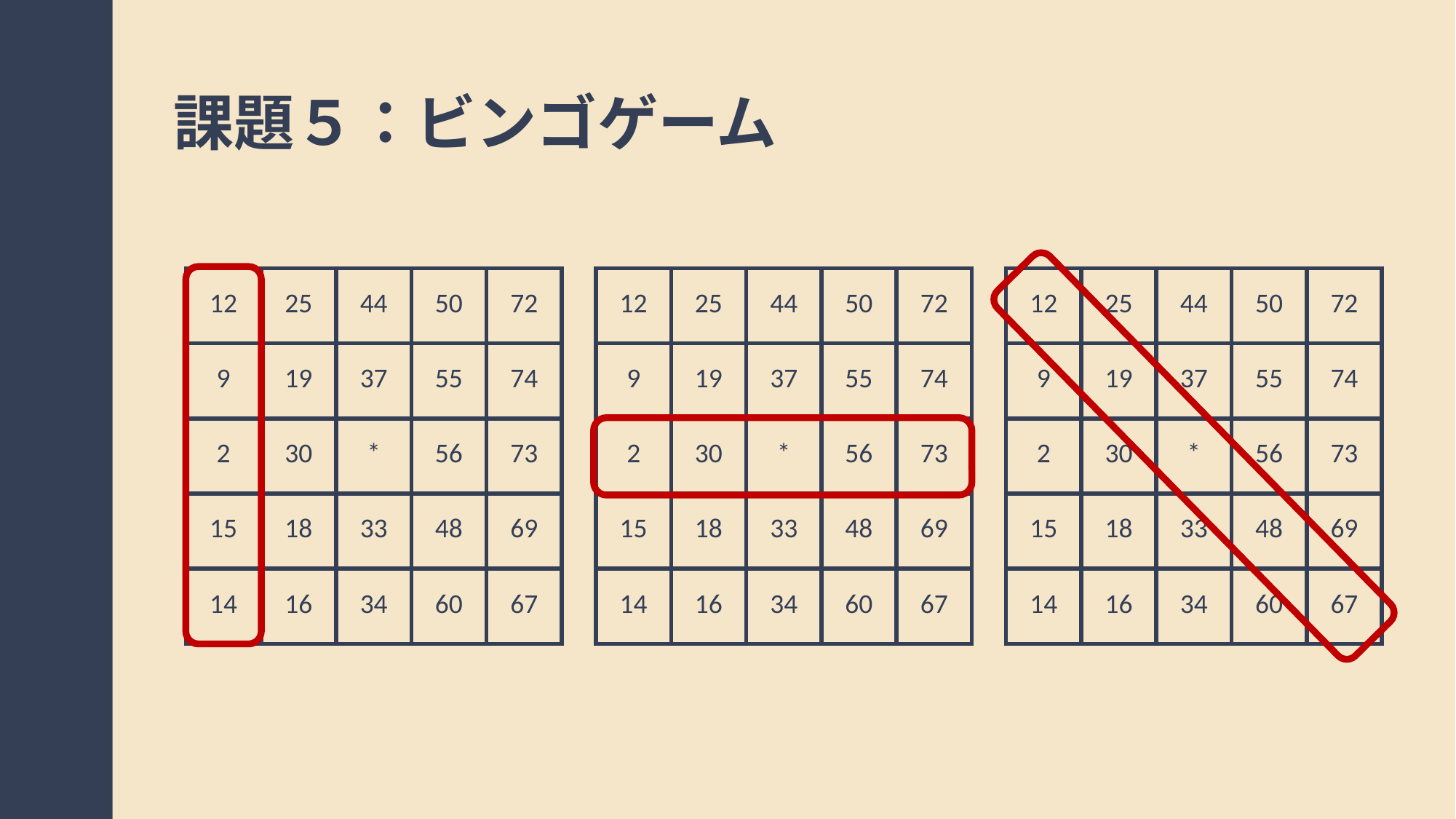

課題５：ビンゴゲーム

| 12 | 25 | 44 | 50 | 72 |
| --- | --- | --- | --- | --- |
| 9 | 19 | 37 | 55 | 74 |
| 2 | 30 | \* | 56 | 73 |
| 15 | 18 | 33 | 48 | 69 |
| 14 | 16 | 34 | 60 | 67 |
| 12 | 25 | 44 | 50 | 72 |
| --- | --- | --- | --- | --- |
| 9 | 19 | 37 | 55 | 74 |
| 2 | 30 | \* | 56 | 73 |
| 15 | 18 | 33 | 48 | 69 |
| 14 | 16 | 34 | 60 | 67 |
| 12 | 25 | 44 | 50 | 72 |
| --- | --- | --- | --- | --- |
| 9 | 19 | 37 | 55 | 74 |
| 2 | 30 | \* | 56 | 73 |
| 15 | 18 | 33 | 48 | 69 |
| 14 | 16 | 34 | 60 | 67 |